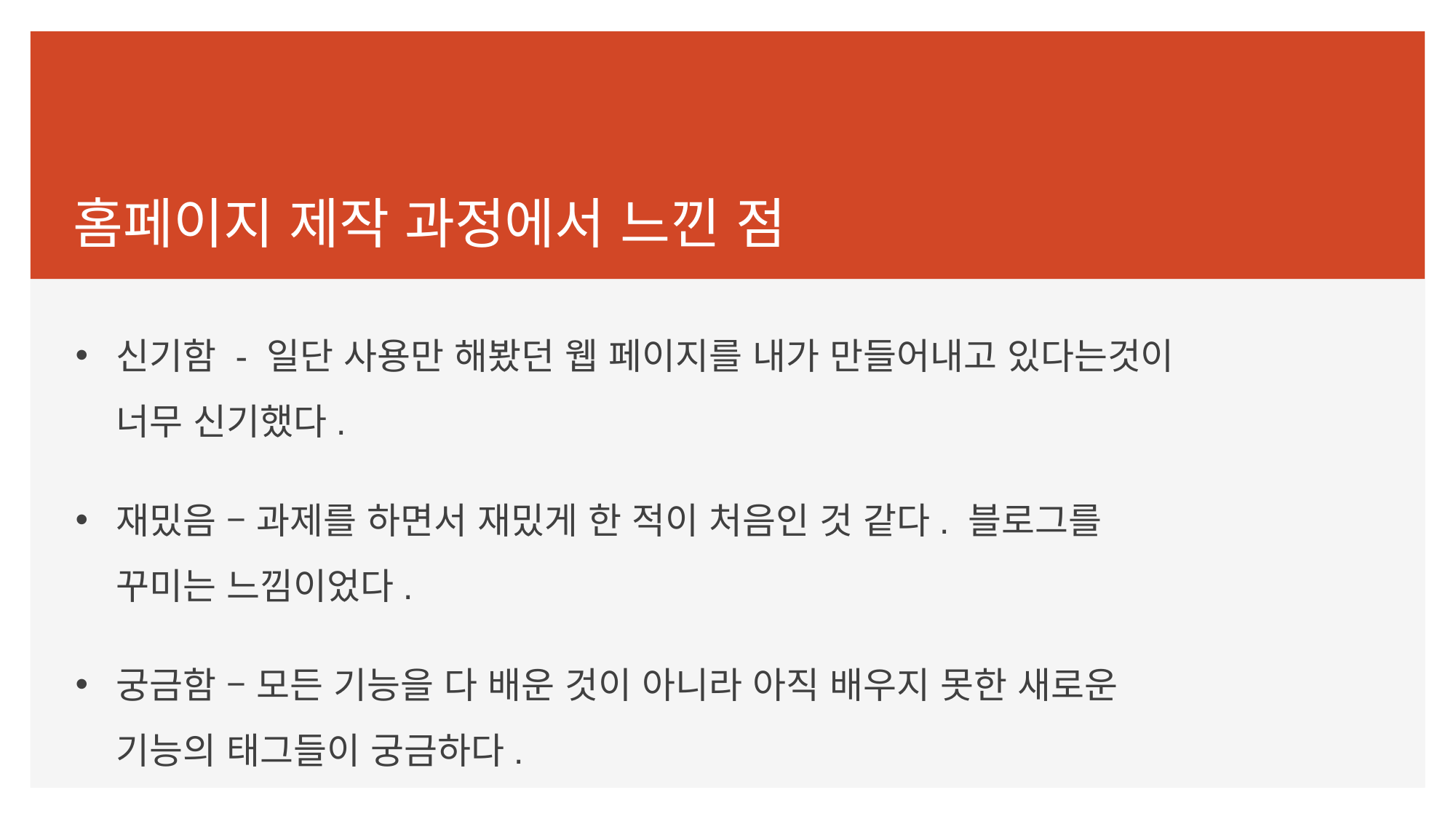

# 홈페이지 제작 과정에서 느낀 점
신기함 - 일단 사용만 해봤던 웹 페이지를 내가 만들어내고 있다는것이 너무 신기했다.
재밌음 – 과제를 하면서 재밌게 한 적이 처음인 것 같다. 블로그를 꾸미는 느낌이었다.
궁금함 – 모든 기능을 다 배운 것이 아니라 아직 배우지 못한 새로운 기능의 태그들이 궁금하다.